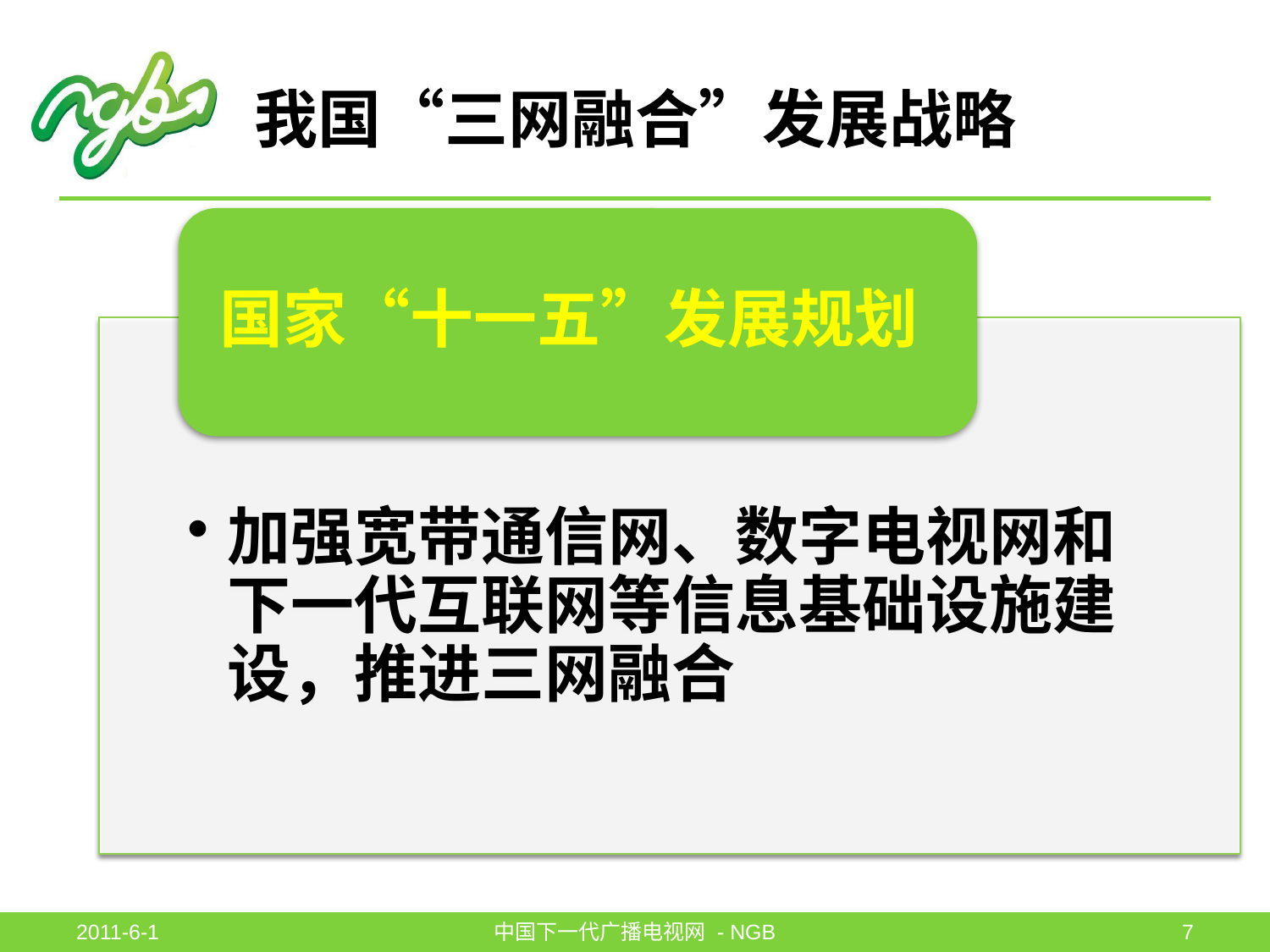

# 我国“三网融合”发展战略
加强宽带通信网、数字电视网和下一代互联网等信息基础设施建设，推进三网融合
国家“十一五”发展规划
2011-6-1
中国下一代广播电视网 - NGB
7